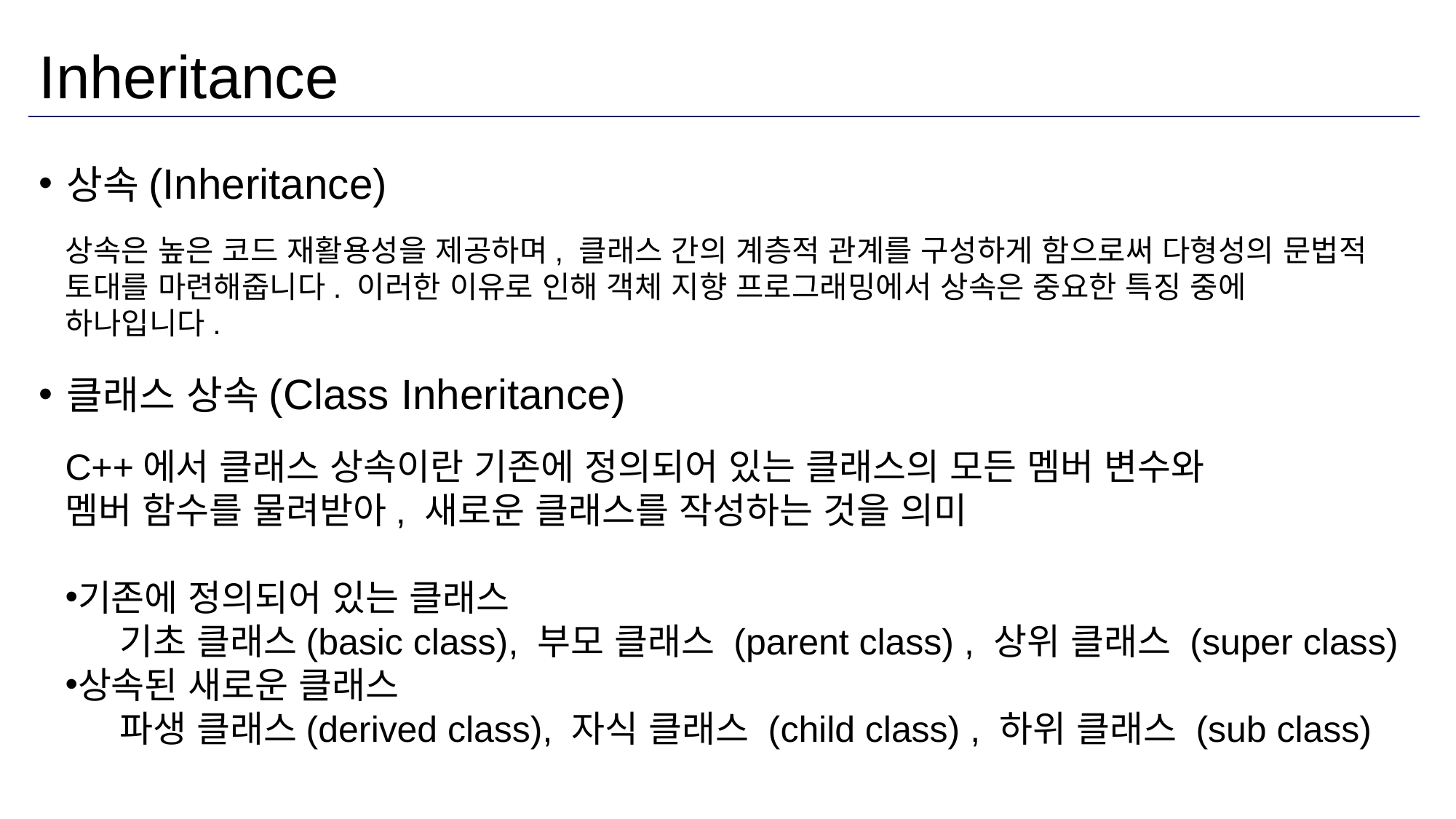

# Inheritance
상속(Inheritance)
상속은 높은 코드 재활용성을 제공하며, 클래스 간의 계층적 관계를 구성하게 함으로써 다형성의 문법적 토대를 마련해줍니다. 이러한 이유로 인해 객체 지향 프로그래밍에서 상속은 중요한 특징 중에 하나입니다.
클래스 상속(Class Inheritance)
C++에서 클래스 상속이란 기존에 정의되어 있는 클래스의 모든 멤버 변수와
멤버 함수를 물려받아, 새로운 클래스를 작성하는 것을 의미

기존에 정의되어 있는 클래스
기초 클래스(basic class), 부모 클래스 (parent class) , 상위 클래스 (super class)
상속된 새로운 클래스
파생 클래스(derived class), 자식 클래스 (child class) , 하위 클래스 (sub class)